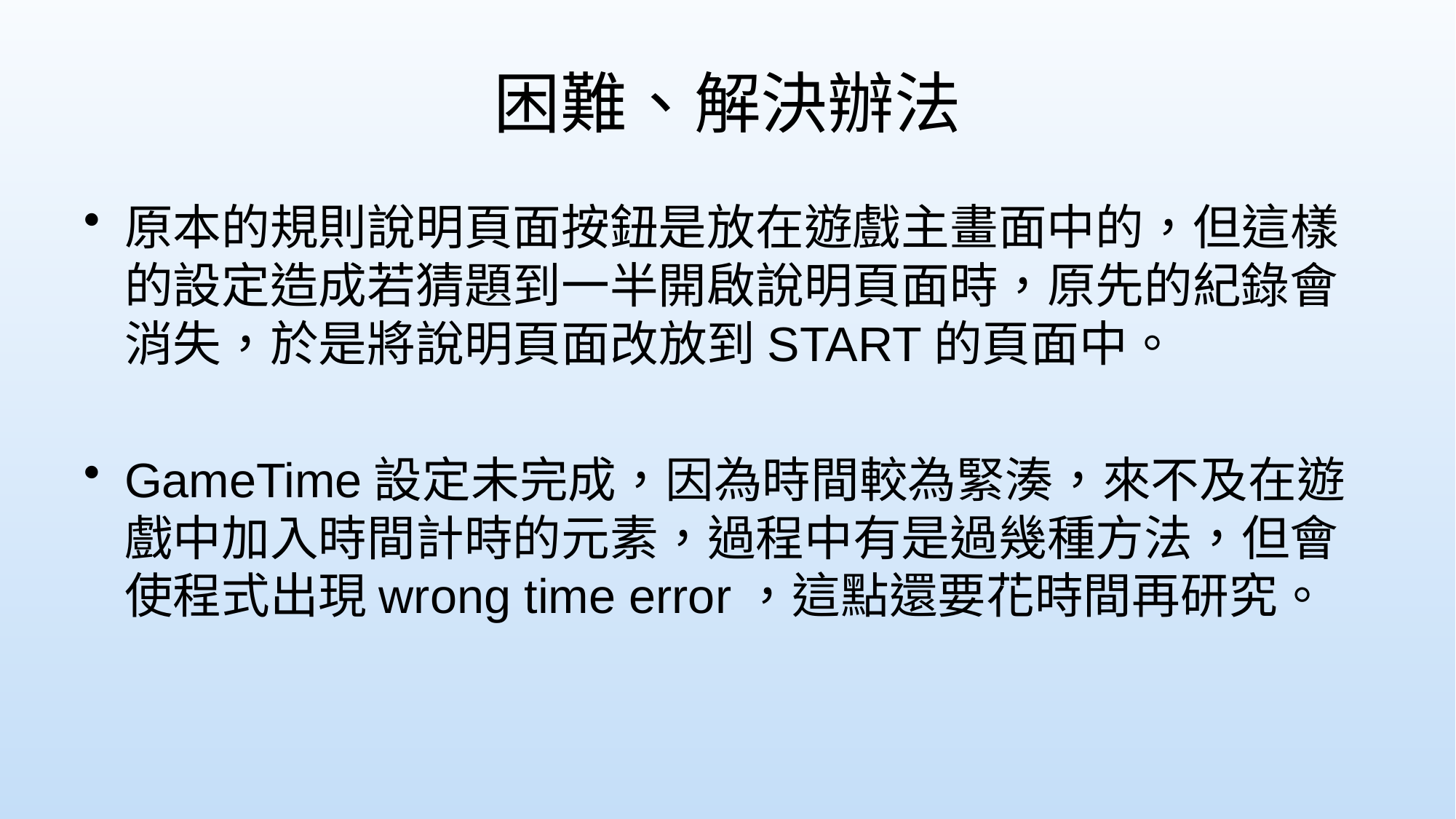

# 困難、解決辦法
原本的規則說明頁面按鈕是放在遊戲主畫面中的，但這樣的設定造成若猜題到一半開啟說明頁面時，原先的紀錄會消失，於是將說明頁面改放到START的頁面中。

GameTime設定未完成，因為時間較為緊湊，來不及在遊戲中加入時間計時的元素，過程中有是過幾種方法，但會使程式出現wrong time error，這點還要花時間再研究。